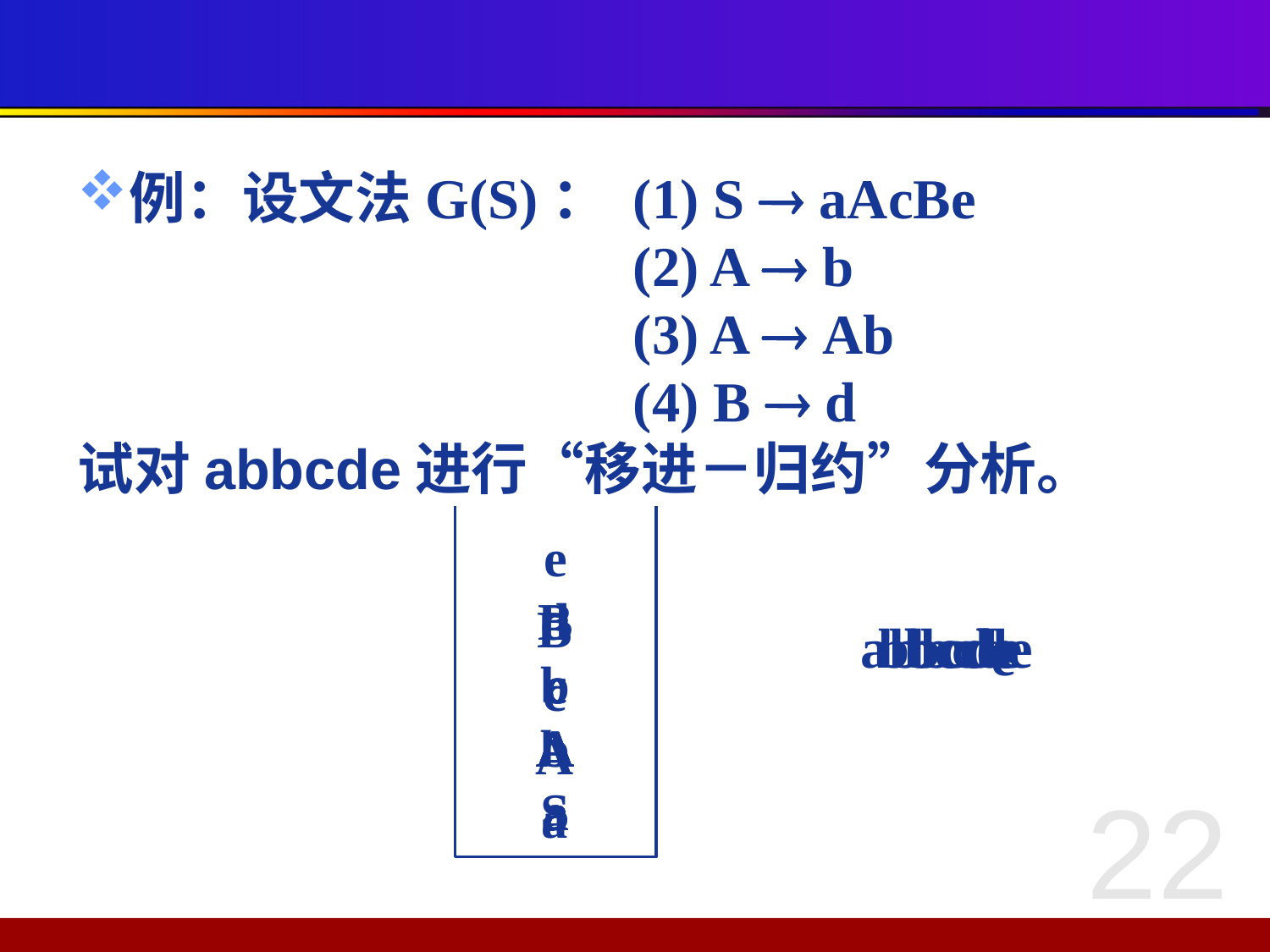

例：设文法G(S)：	(1) S → aAcBe
     				(2) A → b
     				(3) A → Ab
     				(4) B → d
试对abbcde进行“移进－归约”分析。

a
  bbcde

b
a
  bcde

A
a
  bcde

b
A
a
    cde

A
a
    cde

c
A
a
      de

d
c
A
a
        e

abbcde
e
B
c
A
a

S

B
c
A
a
        e